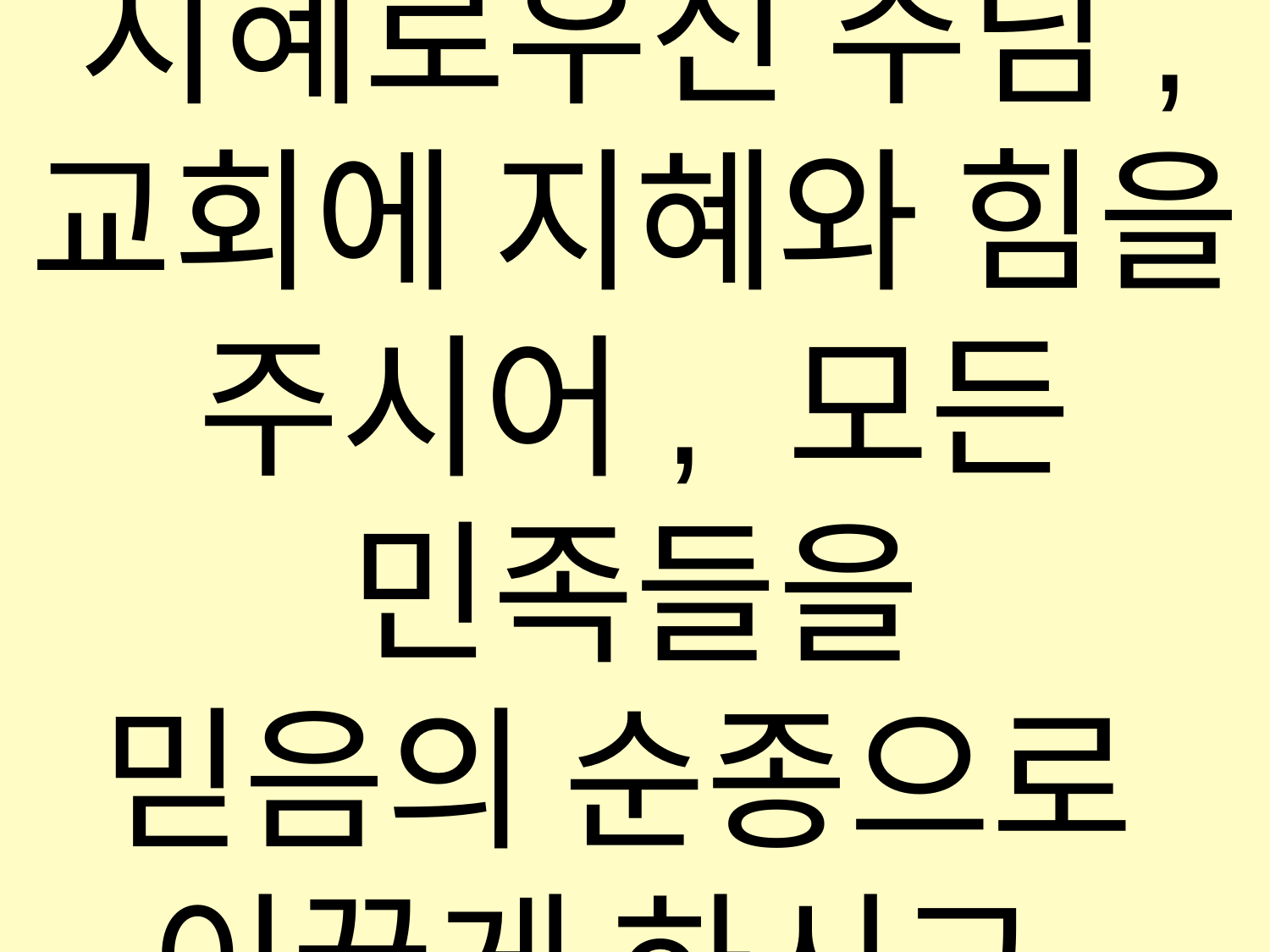

지혜로우신 주님,
교회에 지혜와 힘을
주시어, 모든 민족들을
믿음의 순종으로
이끌게 하시고,